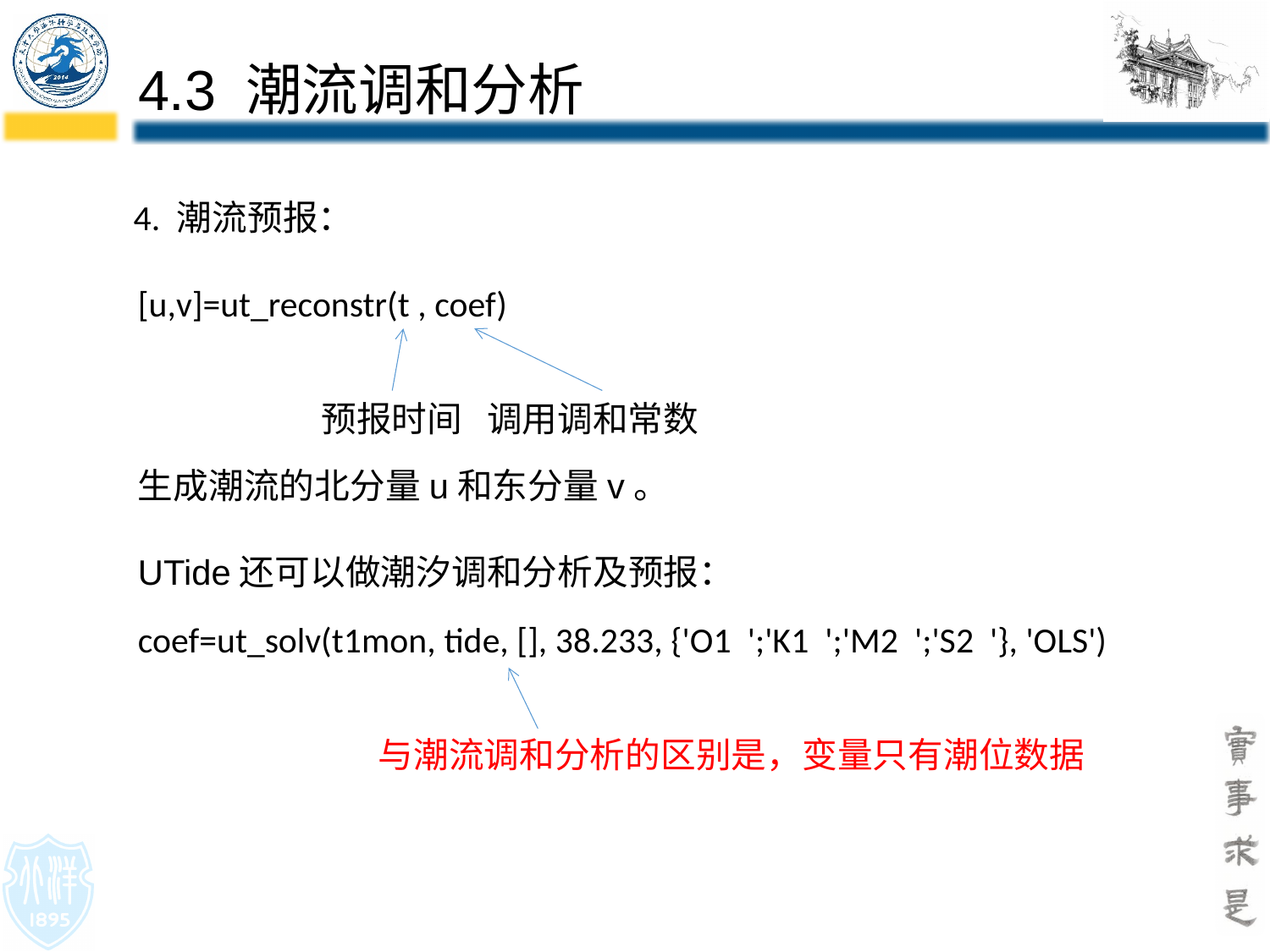

# 4.3 潮流调和分析
4. 潮流预报：
[u,v]=ut_reconstr(t , coef)
调用调和常数
预报时间
生成潮流的北分量u和东分量v。
UTide还可以做潮汐调和分析及预报：
coef=ut_solv(t1mon, tide, [], 38.233, {'O1  ';'K1  ';'M2  ';'S2  '}, 'OLS')
与潮流调和分析的区别是，变量只有潮位数据